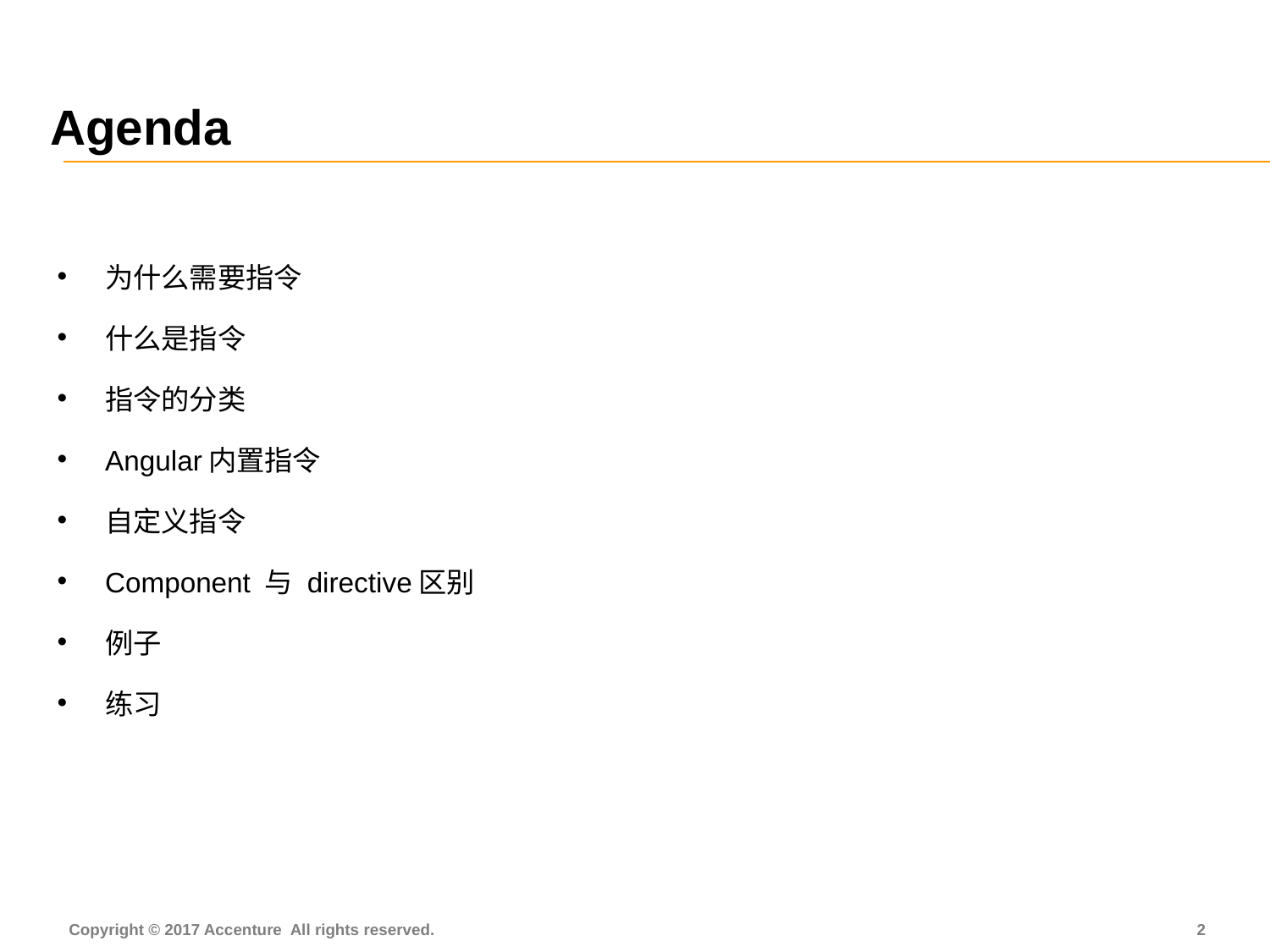

# Agenda
|  |
| --- |
| 为什么需要指令 什么是指令 指令的分类 Angular内置指令 自定义指令 Component 与 directive区别 例子 练习 |
|  |
|  |
2
Copyright © 2017 Accenture  All rights reserved.